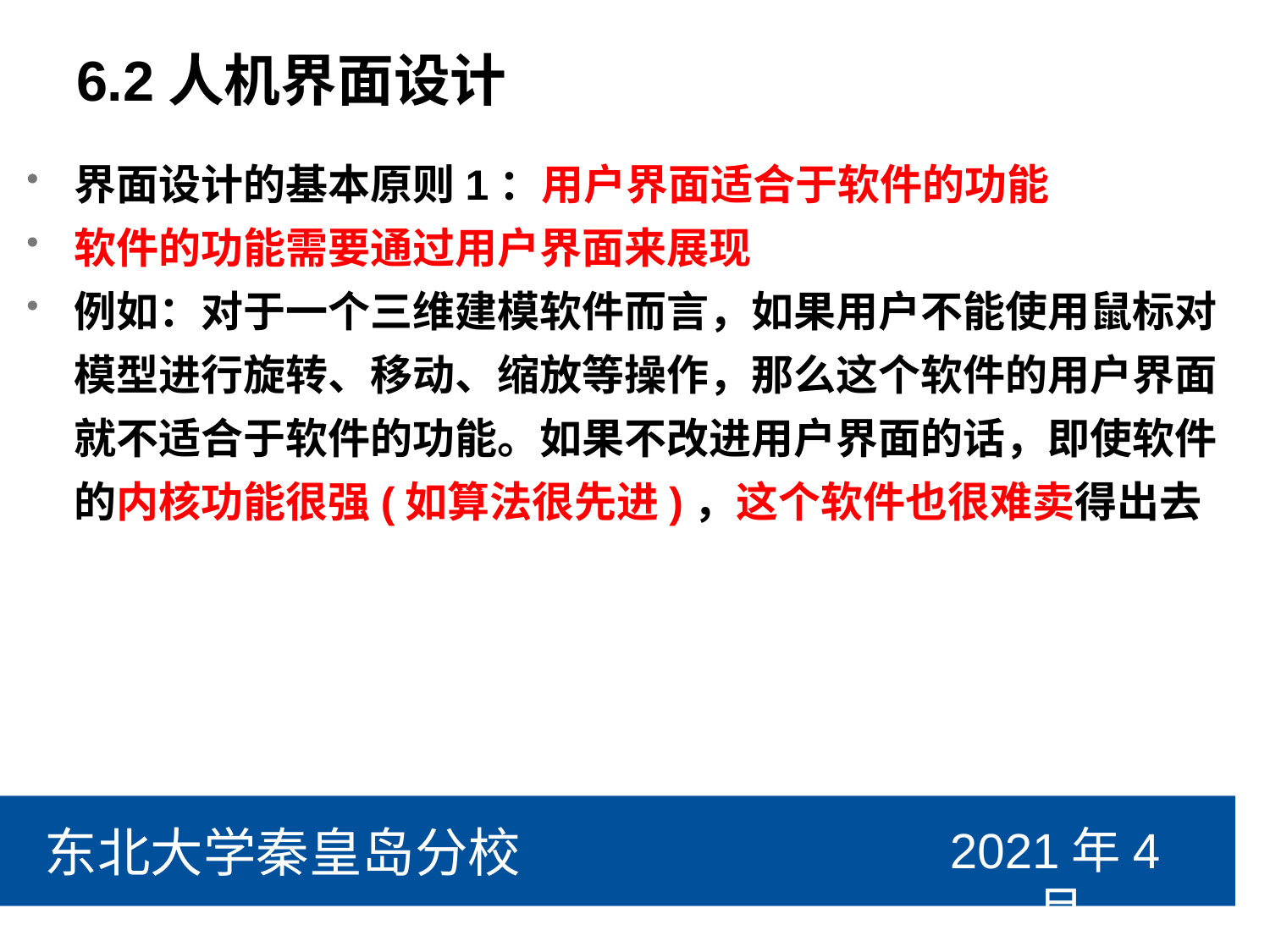

# 6.2人机界面设计
界面设计的基本原则1：用户界面适合于软件的功能
软件的功能需要通过用户界面来展现
例如：对于一个三维建模软件而言，如果用户不能使用鼠标对模型进行旋转、移动、缩放等操作，那么这个软件的用户界面就不适合于软件的功能。如果不改进用户界面的话，即使软件的内核功能很强(如算法很先进)，这个软件也很难卖得出去